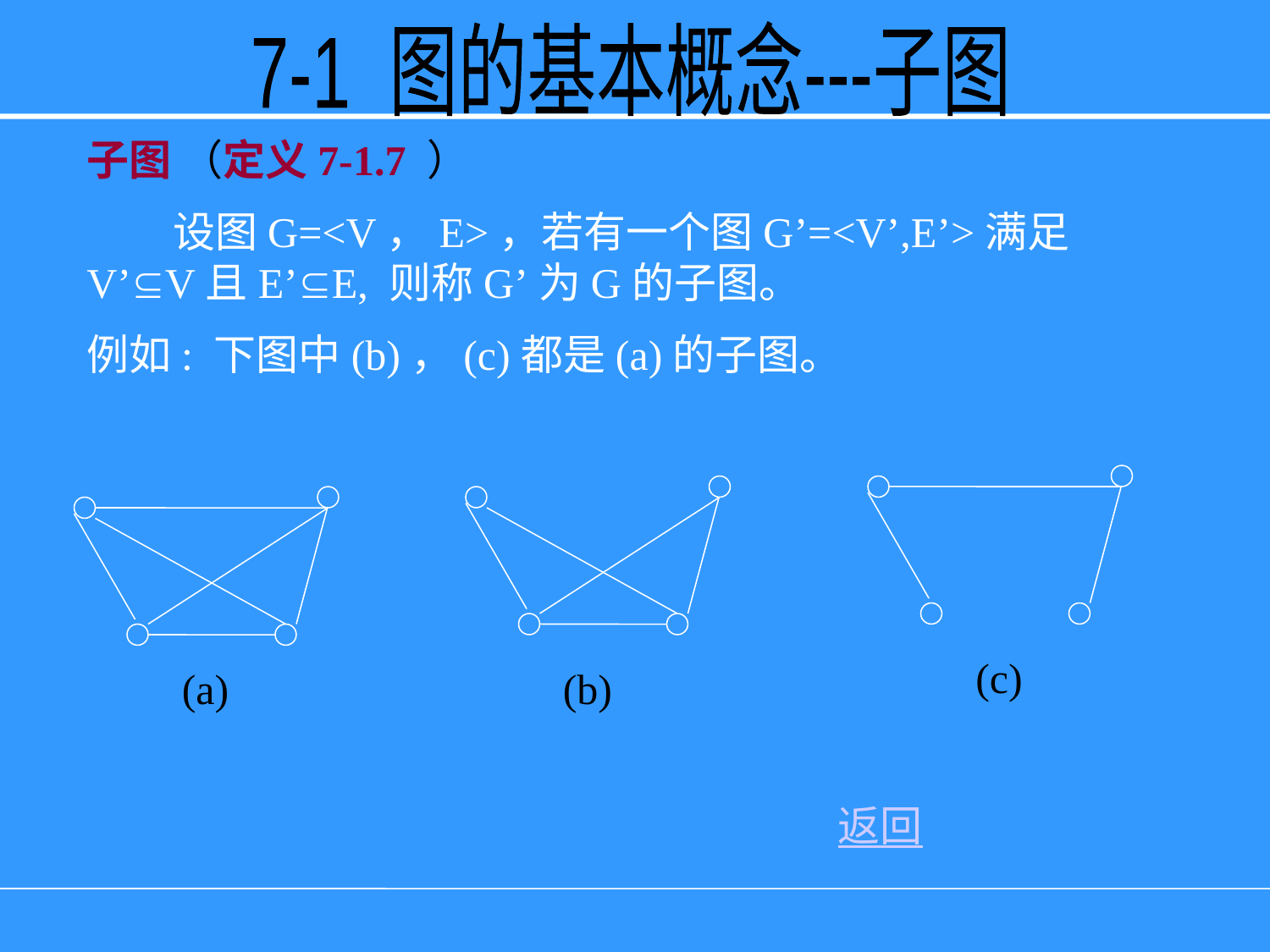

7-1  图的基本概念---子图

子图 （定义7-1.7 ）
        设图G=<V，E>，若有一个图G’=<V’,E’>满足V’⊆V且E’⊆E, 则称G’为G的子图。
例如: 下图中(b)，(c)都是(a)的子图。

(c)

(b)

(a)
返回